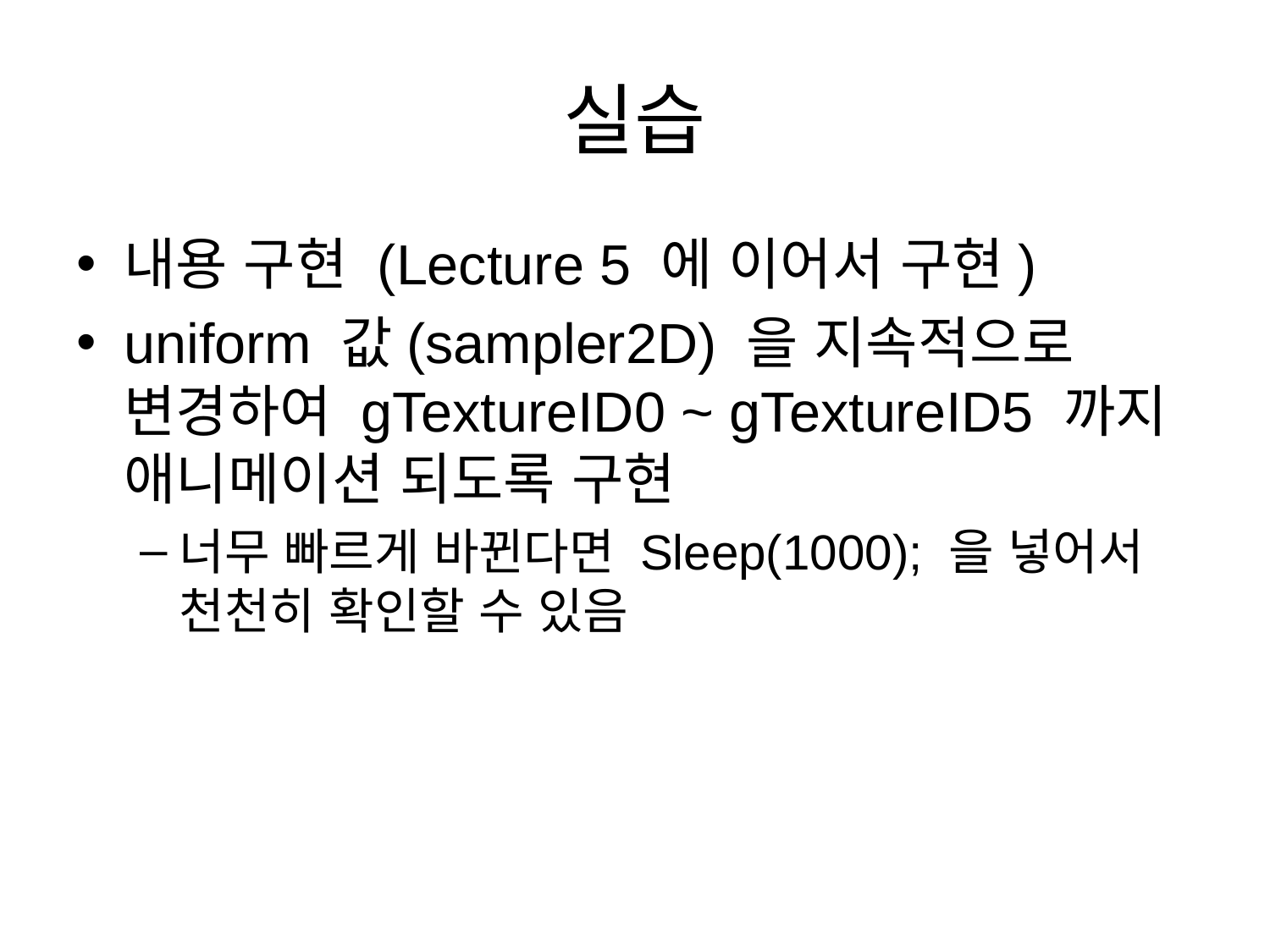

# 실습
내용 구현 (Lecture 5 에 이어서 구현)
uniform 값(sampler2D) 을 지속적으로 변경하여 gTextureID0 ~ gTextureID5 까지 애니메이션 되도록 구현
너무 빠르게 바뀐다면 Sleep(1000); 을 넣어서 천천히 확인할 수 있음